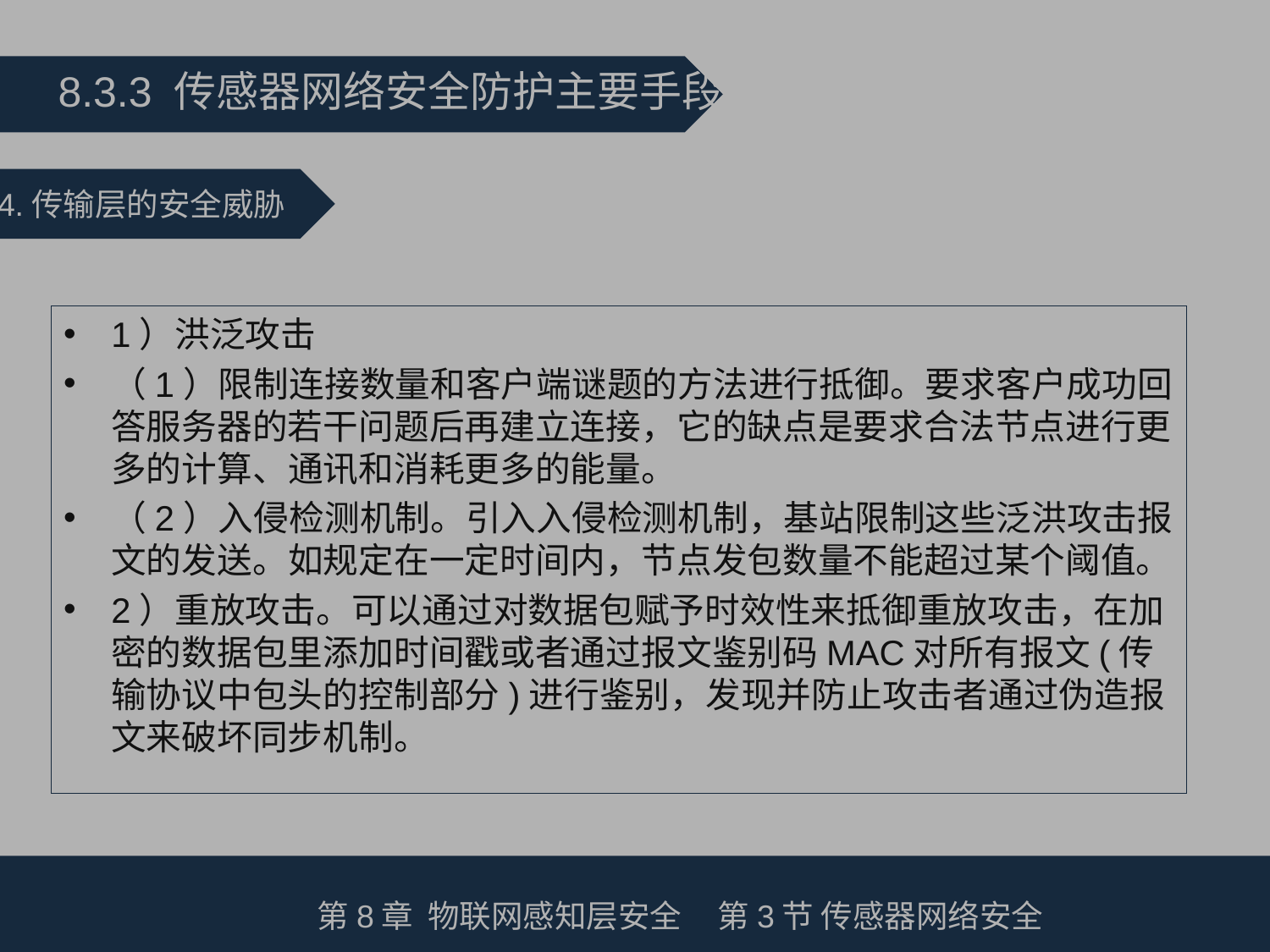

8.3.3 传感器网络安全防护主要手段
4.传输层的安全威胁
1）洪泛攻击
（1）限制连接数量和客户端谜题的方法进行抵御。要求客户成功回答服务器的若干问题后再建立连接，它的缺点是要求合法节点进行更多的计算、通讯和消耗更多的能量。
（2）入侵检测机制。引入入侵检测机制，基站限制这些泛洪攻击报文的发送。如规定在一定时间内，节点发包数量不能超过某个阈值。
2）重放攻击。可以通过对数据包赋予时效性来抵御重放攻击，在加密的数据包里添加时间戳或者通过报文鉴别码MAC对所有报文(传输协议中包头的控制部分)进行鉴别，发现并防止攻击者通过伪造报文来破坏同步机制。
第8章  物联网感知层安全     第3节 传感器网络安全